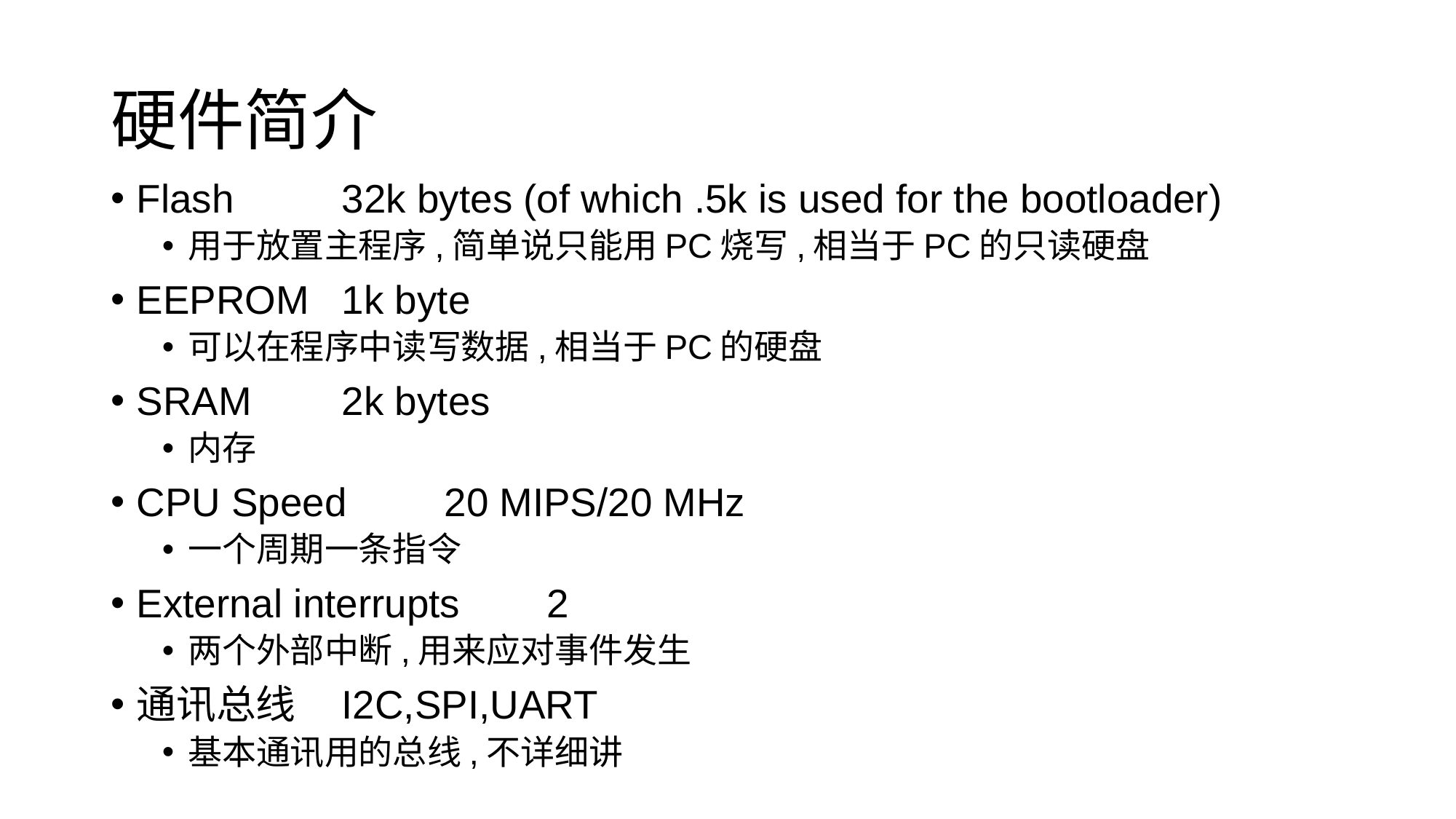

# 硬件简介
Flash  		32k bytes (of which .5k is used for the bootloader)
用于放置主程序,简单说只能用PC烧写,相当于PC的只读硬盘
EEPROM 		1k byte
可以在程序中读写数据,相当于PC的硬盘
SRAM   		2k bytes
内存
CPU Speed	20 MIPS/20 MHz
一个周期一条指令
External interrupts	2
两个外部中断,用来应对事件发生
通讯总线		I2C,SPI,UART
基本通讯用的总线,不详细讲